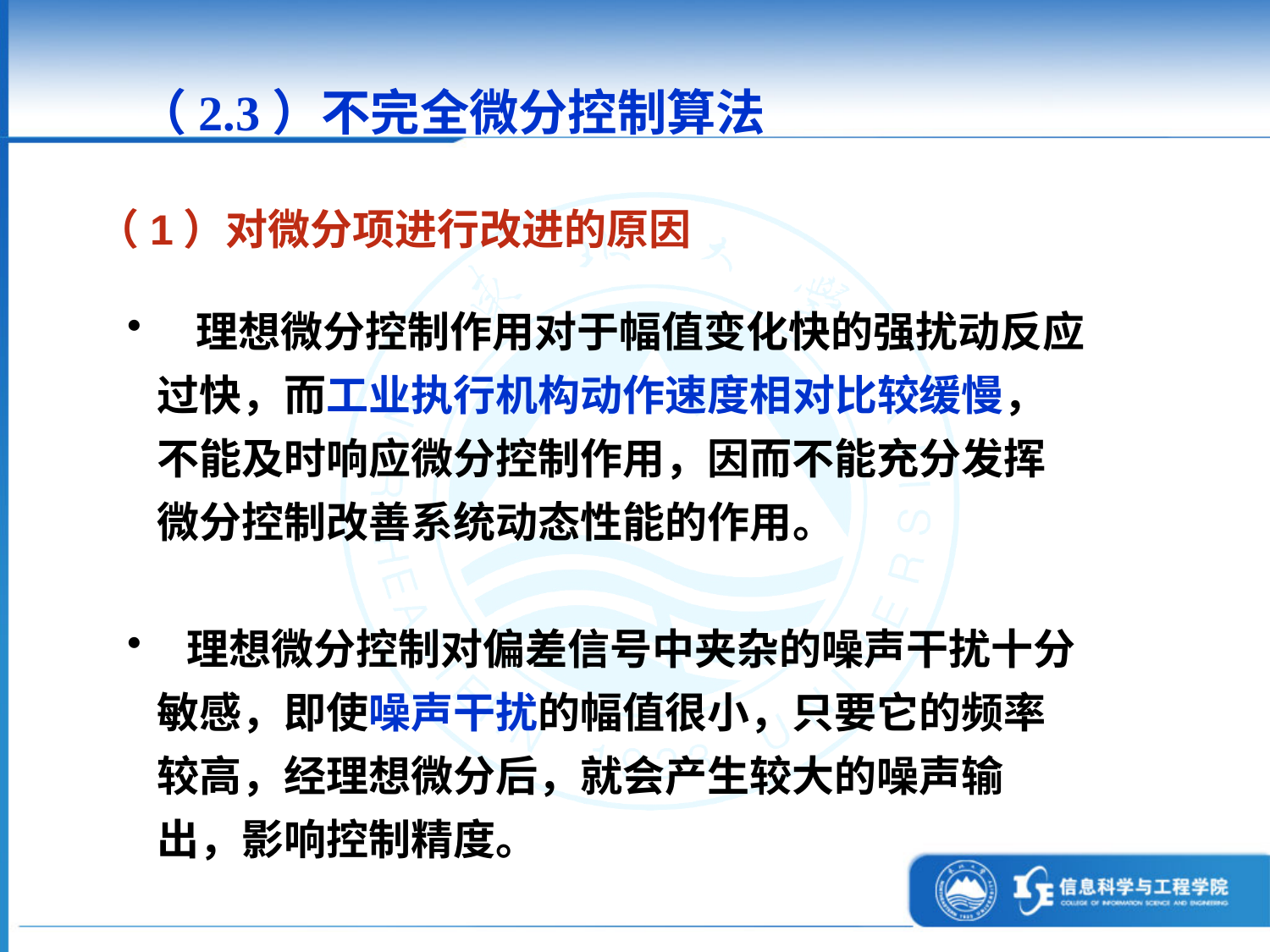

（2.3）不完全微分控制算法
（1）对微分项进行改进的原因
   理想微分控制作用对于幅值变化快的强扰动反应过快，而工业执行机构动作速度相对比较缓慢，不能及时响应微分控制作用，因而不能充分发挥微分控制改善系统动态性能的作用。

  理想微分控制对偏差信号中夹杂的噪声干扰十分敏感，即使噪声干扰的幅值很小，只要它的频率较高，经理想微分后，就会产生较大的噪声输出，影响控制精度。